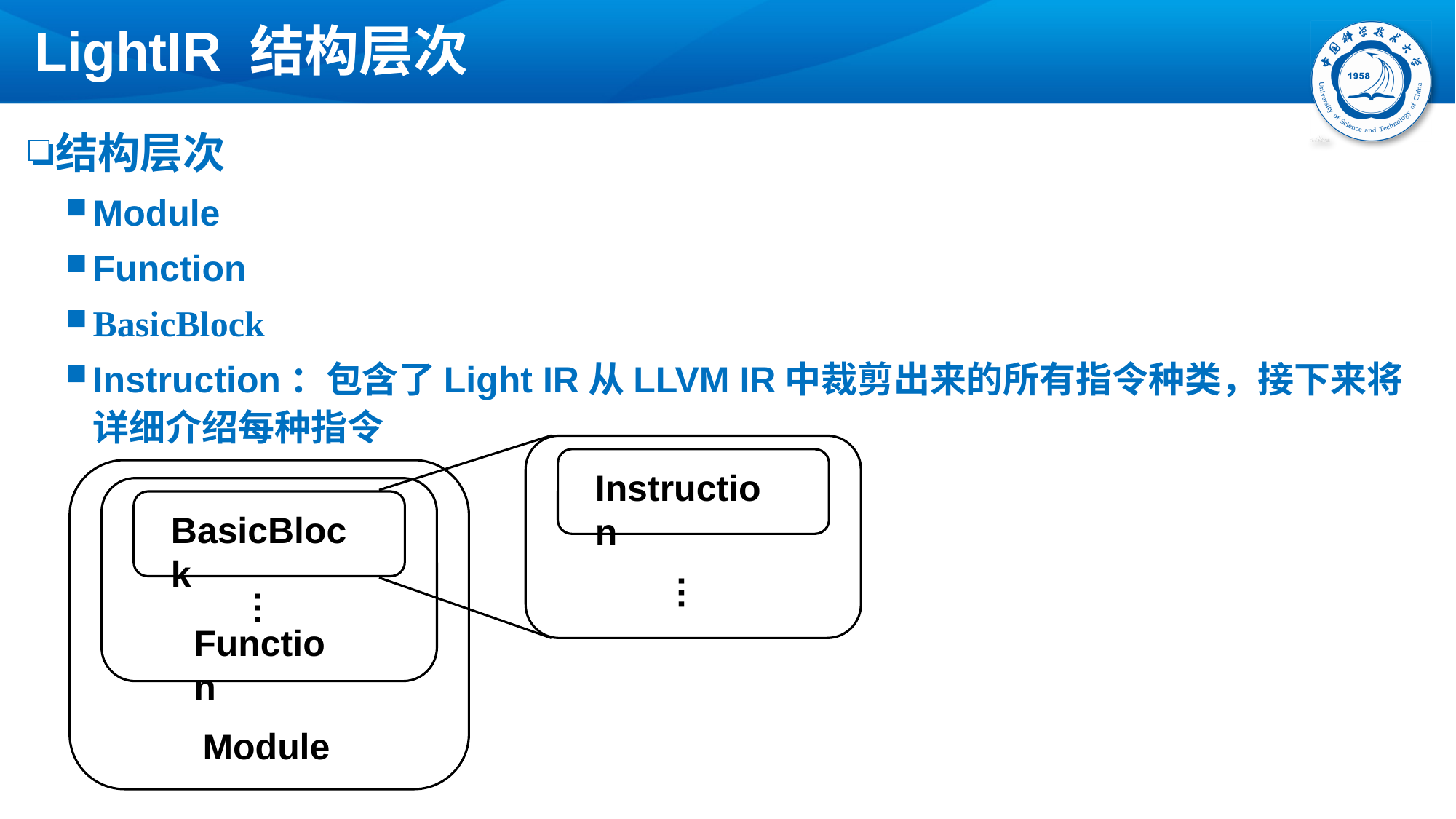

# LightIR 结构层次
结构层次
Module
Function
BasicBlock
Instruction：包含了Light IR从LLVM IR中裁剪出来的所有指令种类，接下来将详细介绍每种指令

Instruction

BasicBlock
…
…
Function
Module